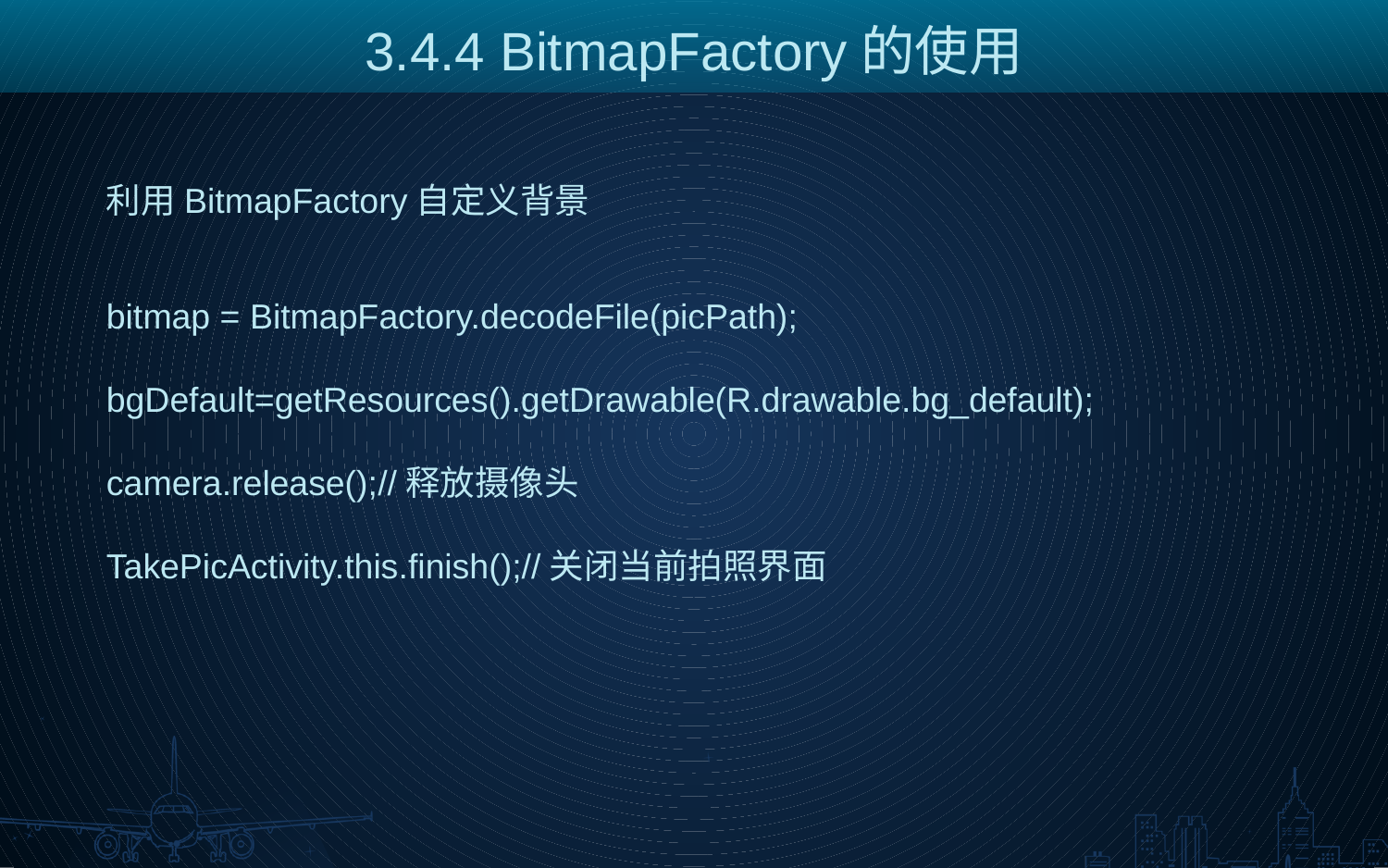

3.4.4 BitmapFactory的使用
利用BitmapFactory自定义背景
bitmap = BitmapFactory.decodeFile(picPath);

bgDefault=getResources().getDrawable(R.drawable.bg_default);

camera.release();//释放摄像头

TakePicActivity.this.finish();//关闭当前拍照界面